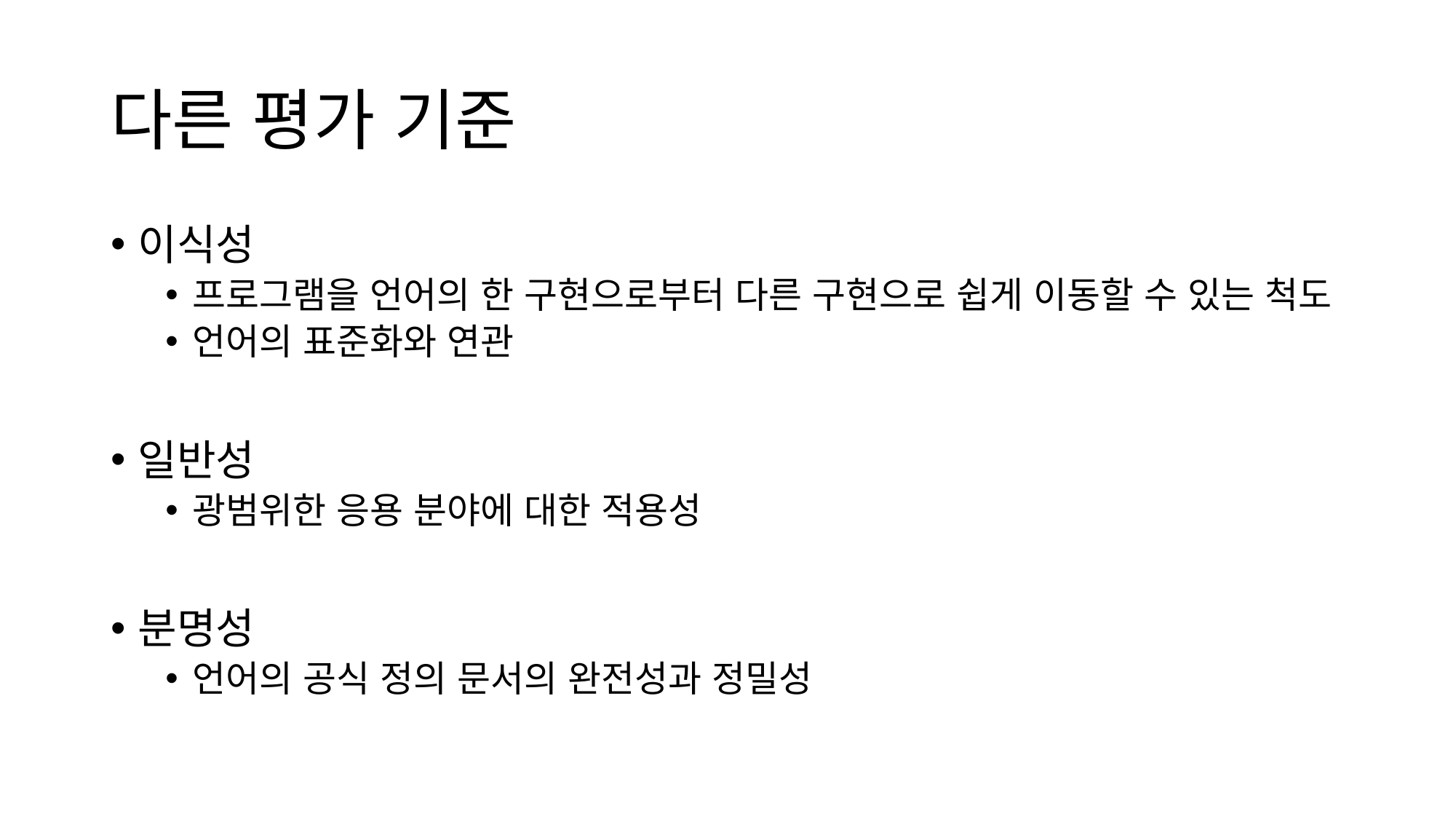

# 다른 평가 기준
이식성
프로그램을 언어의 한 구현으로부터 다른 구현으로 쉽게 이동할 수 있는 척도
언어의 표준화와 연관

일반성
광범위한 응용 분야에 대한 적용성

분명성
언어의 공식 정의 문서의 완전성과 정밀성